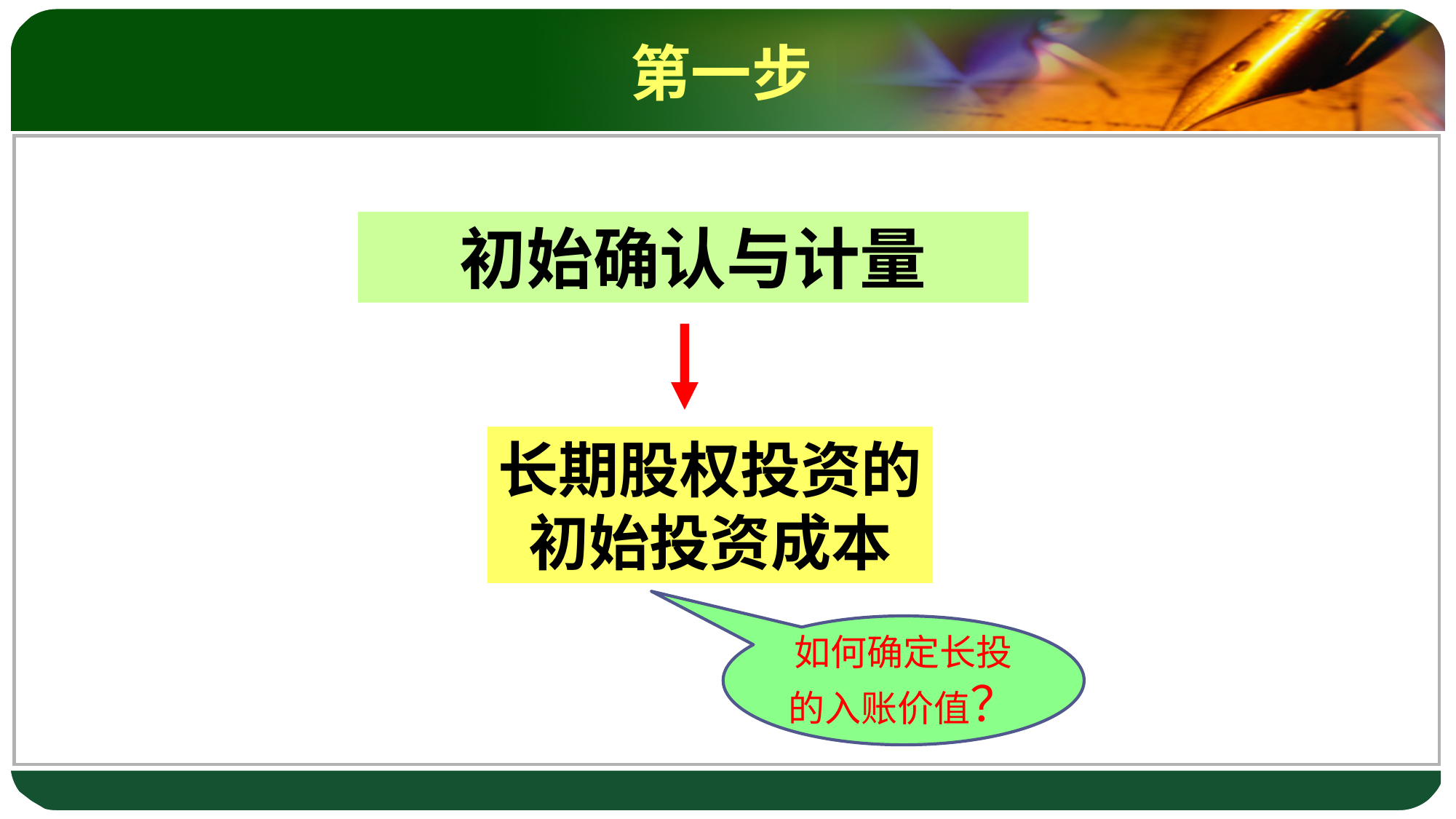

# 第一步
初始确认与计量

长期股权投资的
初始投资成本
如何确定长投的入账价值？